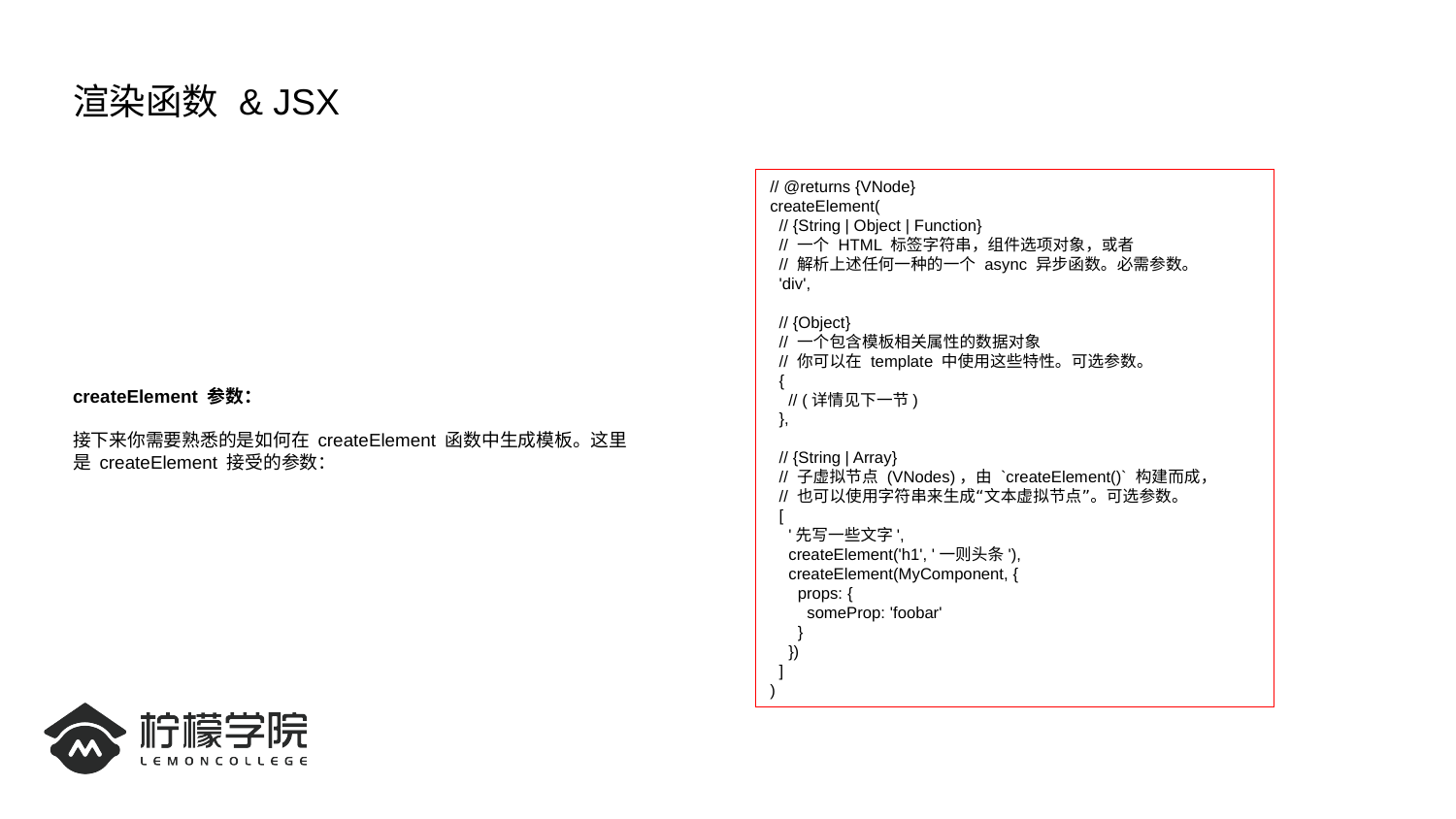

# 渲染函数 & JSX
// @returns {VNode}
createElement(
  // {String | Object | Function}
  // 一个 HTML 标签字符串，组件选项对象，或者
  // 解析上述任何一种的一个 async 异步函数。必需参数。
  'div',

  // {Object}
  // 一个包含模板相关属性的数据对象
  // 你可以在 template 中使用这些特性。可选参数。
  {
    // (详情见下一节)
  },

  // {String | Array}
  // 子虚拟节点 (VNodes)，由 `createElement()` 构建而成，
  // 也可以使用字符串来生成“文本虚拟节点”。可选参数。
  [
    '先写一些文字',
    createElement('h1', '一则头条'),
    createElement(MyComponent, {
      props: {
        someProp: 'foobar'
      }
    })
  ]
)
createElement 参数：

接下来你需要熟悉的是如何在 createElement 函数中生成模板。这里是 createElement 接受的参数：